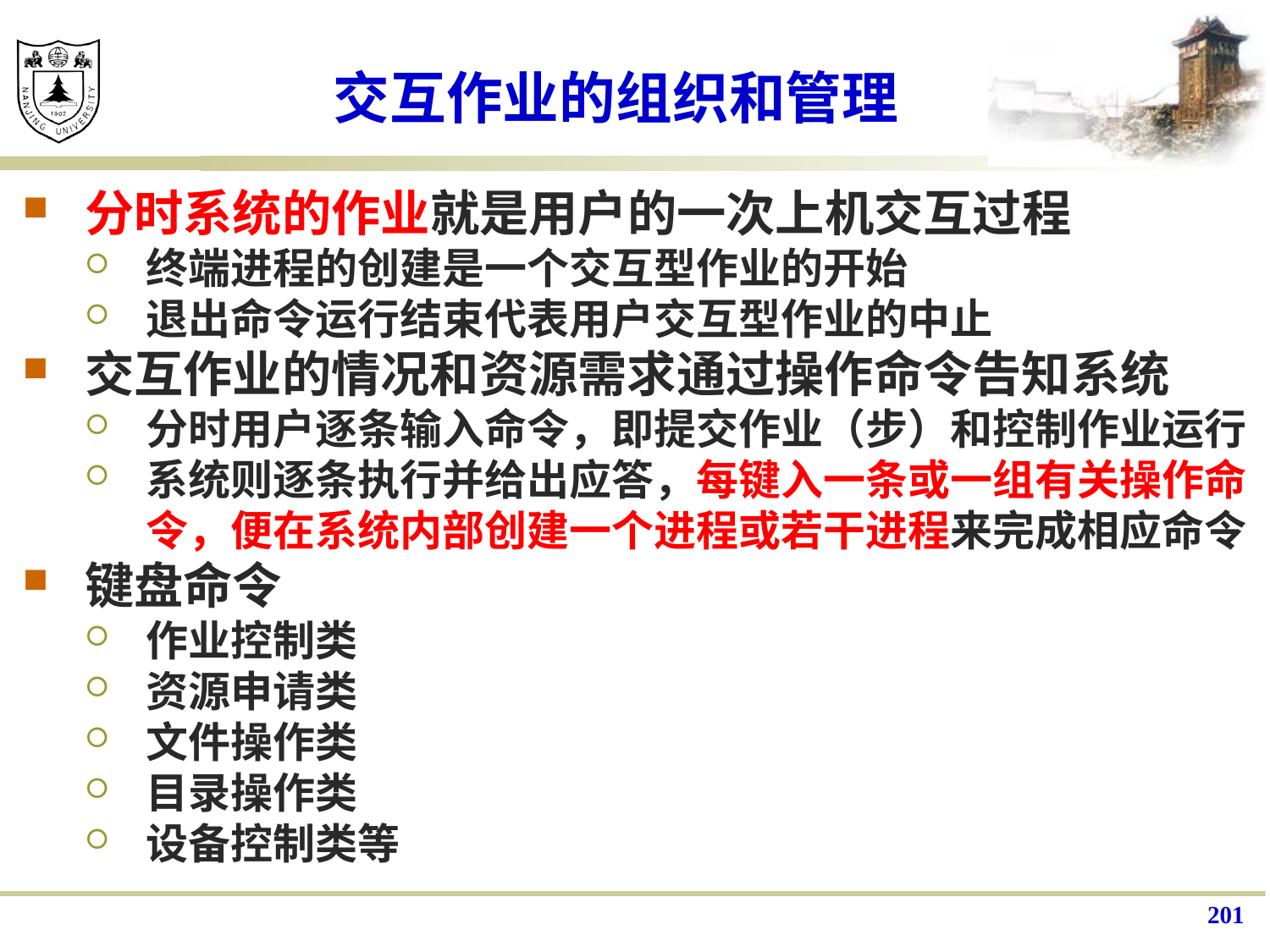

# 交互作业的组织和管理
分时系统的作业就是用户的一次上机交互过程
终端进程的创建是一个交互型作业的开始
退出命令运行结束代表用户交互型作业的中止
交互作业的情况和资源需求通过操作命令告知系统
分时用户逐条输入命令，即提交作业（步）和控制作业运行
系统则逐条执行并给出应答，每键入一条或一组有关操作命令，便在系统内部创建一个进程或若干进程来完成相应命令
键盘命令
作业控制类
资源申请类
文件操作类
目录操作类
设备控制类等

201